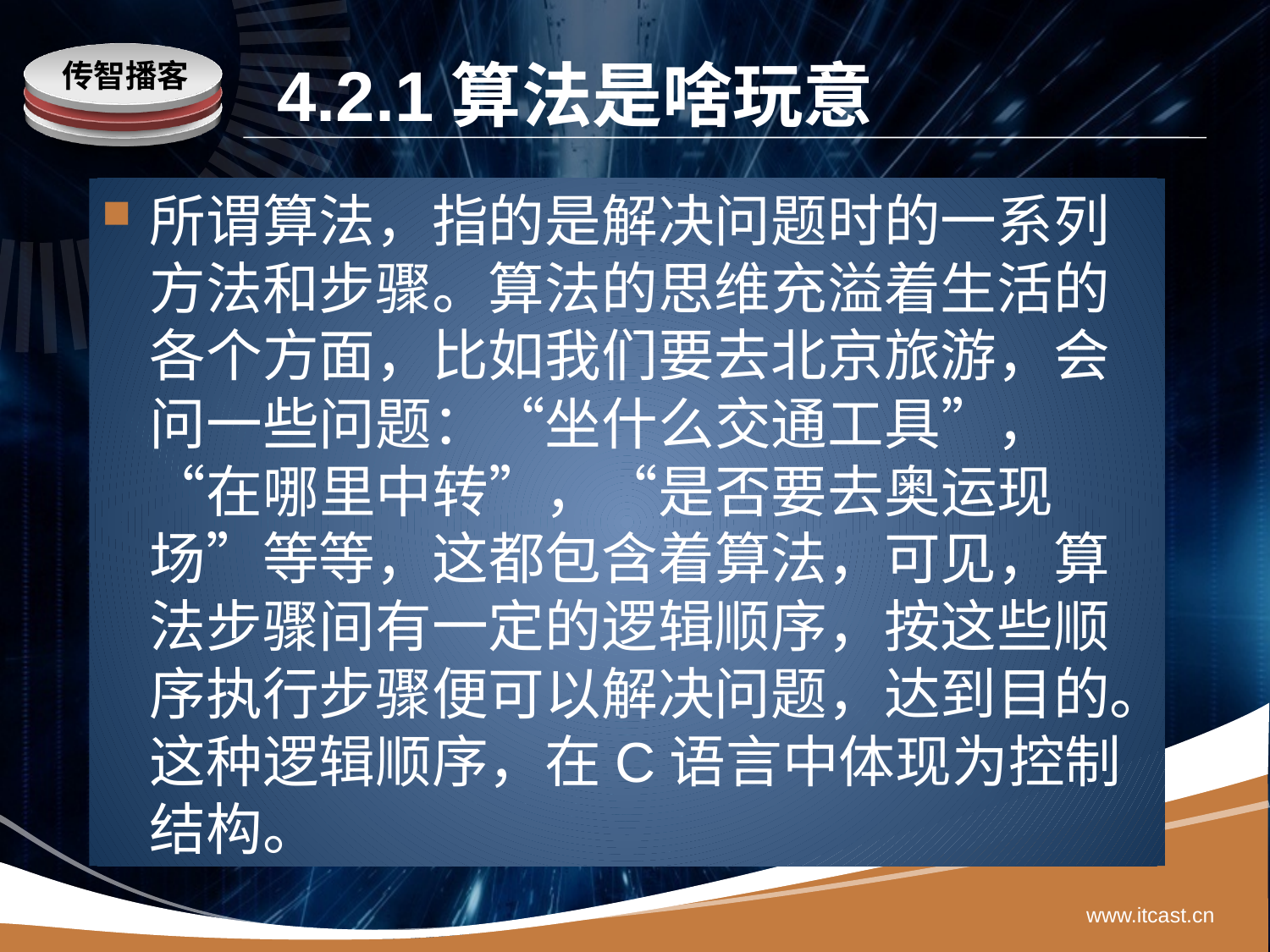

# 4.2.1算法是啥玩意
所谓算法，指的是解决问题时的一系列方法和步骤。算法的思维充溢着生活的各个方面，比如我们要去北京旅游，会问一些问题：“坐什么交通工具”，“在哪里中转”，“是否要去奥运现场”等等，这都包含着算法，可见，算法步骤间有一定的逻辑顺序，按这些顺序执行步骤便可以解决问题，达到目的。这种逻辑顺序，在C语言中体现为控制结构。
www.itcast.cn